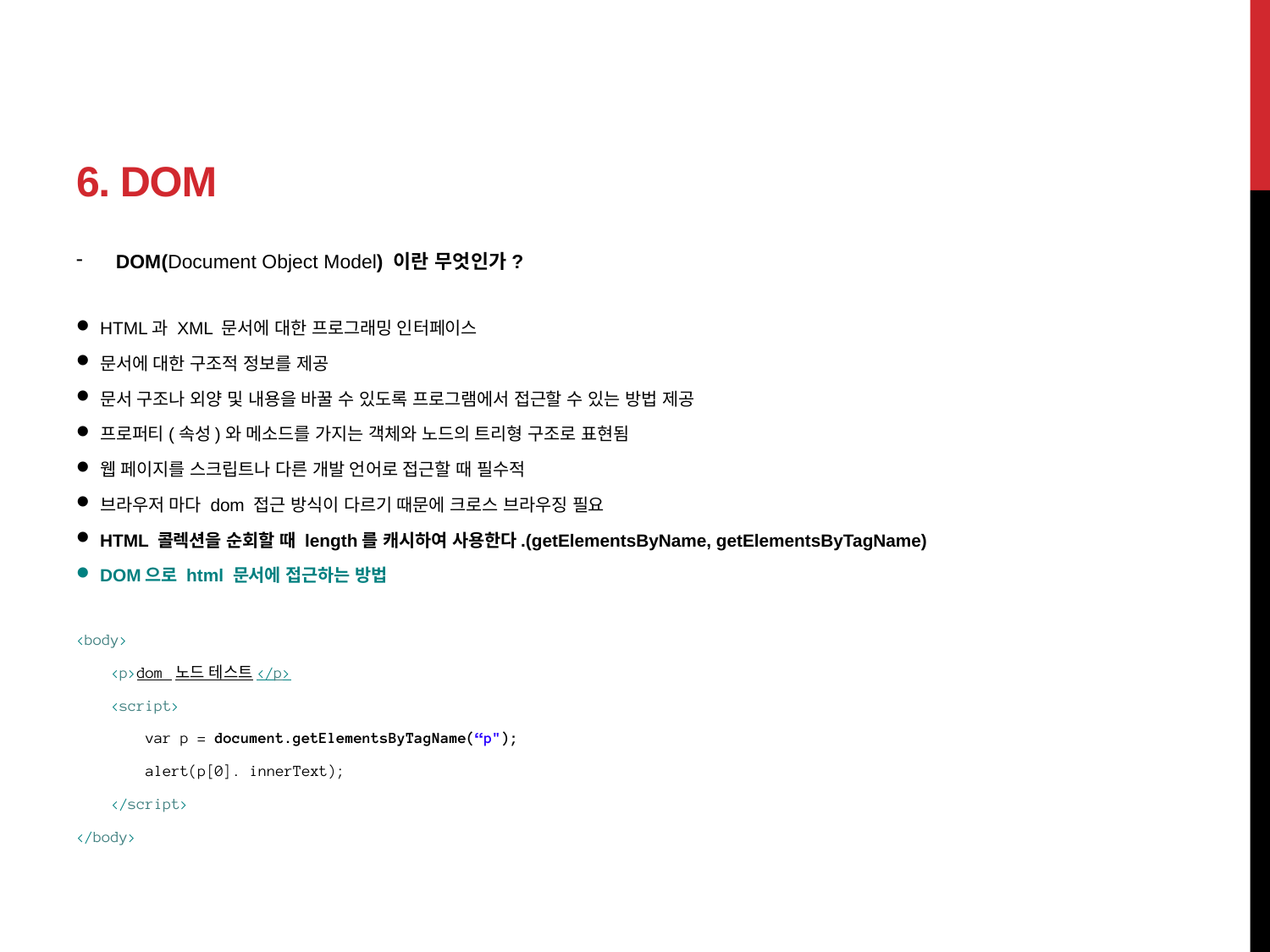

# 6. DOM
DOM(Document Object Model) 이란 무엇인가?

HTML과 XML 문서에 대한 프로그래밍 인터페이스
문서에 대한 구조적 정보를 제공
문서 구조나 외양 및 내용을 바꿀 수 있도록 프로그램에서 접근할 수 있는 방법 제공
프로퍼티(속성)와 메소드를 가지는 객체와 노드의 트리형 구조로 표현됨
웹 페이지를 스크립트나 다른 개발 언어로 접근할 때 필수적
브라우저 마다 dom 접근 방식이 다르기 때문에 크로스 브라우징 필요
HTML 콜렉션을 순회할 때 length를 캐시하여 사용한다.(getElementsByName, getElementsByTagName)
DOM으로 html 문서에 접근하는 방법

<body>
    <p>dom 노드 테스트</p>
    <script>
        var p = document.getElementsByTagName(“p");
        alert(p[0]. innerText);
    </script>
</body>